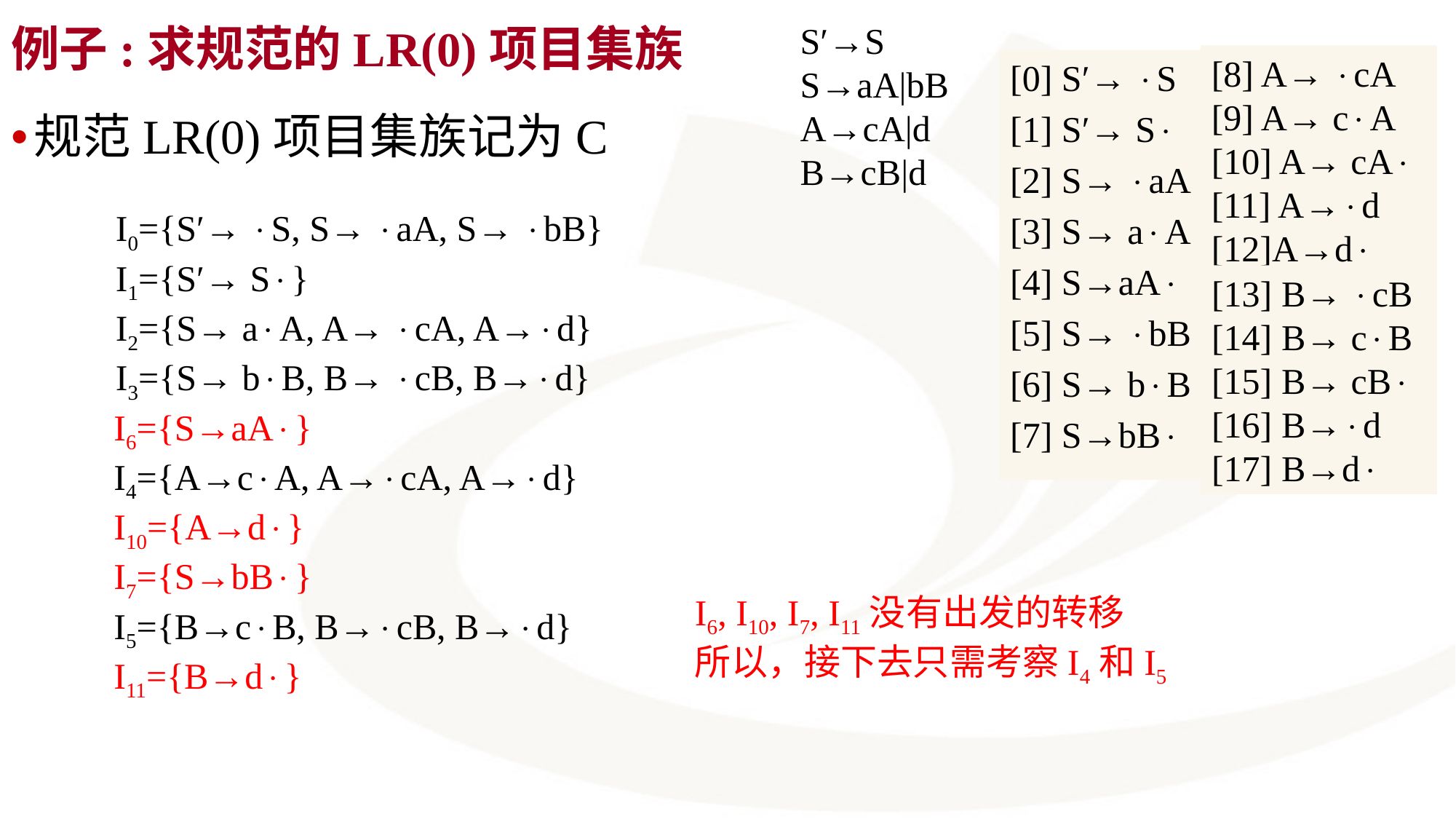

例子:求规范的LR(0)项目集族
S′→S
S→aA|bB
A→cA|d
B→cB|d
[8] A→ ⋅cA
[9] A→ c⋅A
[10] A→ cA⋅
[11] A→⋅d
[12]A→d⋅
[0] S′→ ⋅S
[1] S′→ S⋅
[2] S→ ⋅aA
[3] S→ a⋅A
[4] S→aA⋅
[5] S→ ⋅bB
[6] S→ b⋅B
[7] S→bB⋅
规范LR(0)项目集族记为C
I0={S′→ ⋅S, S→ ⋅aA, S→ ⋅bB}
I1={S′→ S⋅}
I2={S→ a⋅A, A→ ⋅cA, A→⋅d}
I3={S→ b⋅B, B→ ⋅cB, B→⋅d}
 I6={S→aA⋅}
 I4={A→c⋅A, A→⋅cA, A→⋅d}
 I10={A→d⋅}
 I7={S→bB⋅}
 I5={B→c⋅B, B→⋅cB, B→⋅d}
 I11={B→d⋅}
[13] B→ ⋅cB
[14] B→ c⋅B
[15] B→ cB⋅
[16] B→⋅d
[17] B→d⋅
I6, I10, I7, I11没有出发的转移
所以，接下去只需考察I4和I5
58